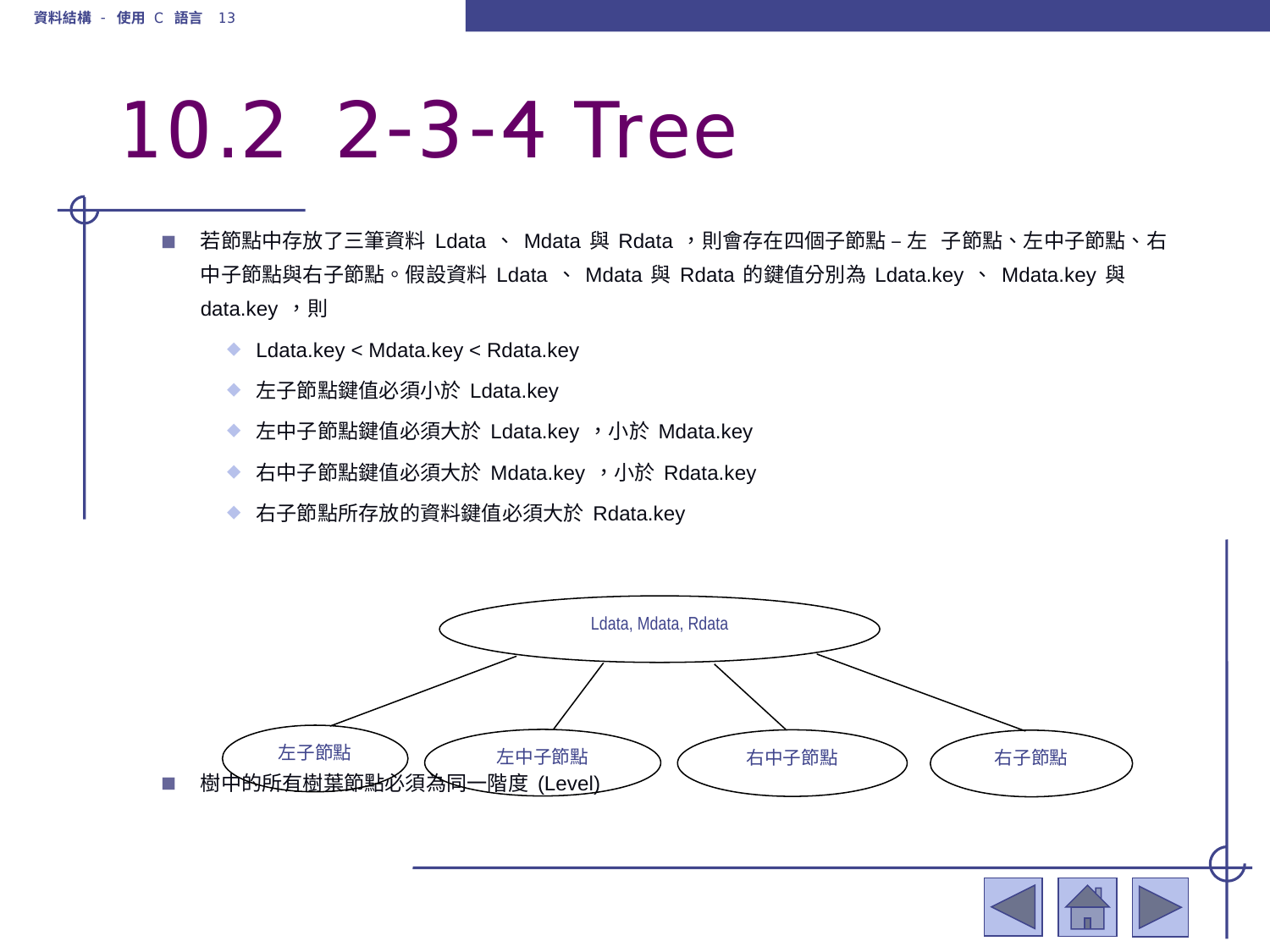

資料結構 - 使用 C 語言   13
# 10.2  2-3-4 Tree
若節點中存放了三筆資料Ldata、Mdata與Rdata，則會存在四個子節點 – 左   子節點、左中子節點、右中子節點與右子節點。假設資料Ldata、Mdata與Rdata的鍵值分別為Ldata.key、Mdata.key與data.key，則
Ldata.key < Mdata.key < Rdata.key
左子節點鍵值必須小於Ldata.key
左中子節點鍵值必須大於Ldata.key，小於Mdata.key
右中子節點鍵值必須大於Mdata.key，小於Rdata.key
右子節點所存放的資料鍵值必須大於Rdata.key

樹中的所有樹葉節點必須為同一階度(Level)
Ldata, Mdata, Rdata

左子節點
左中子節點
右中子節點
右子節點